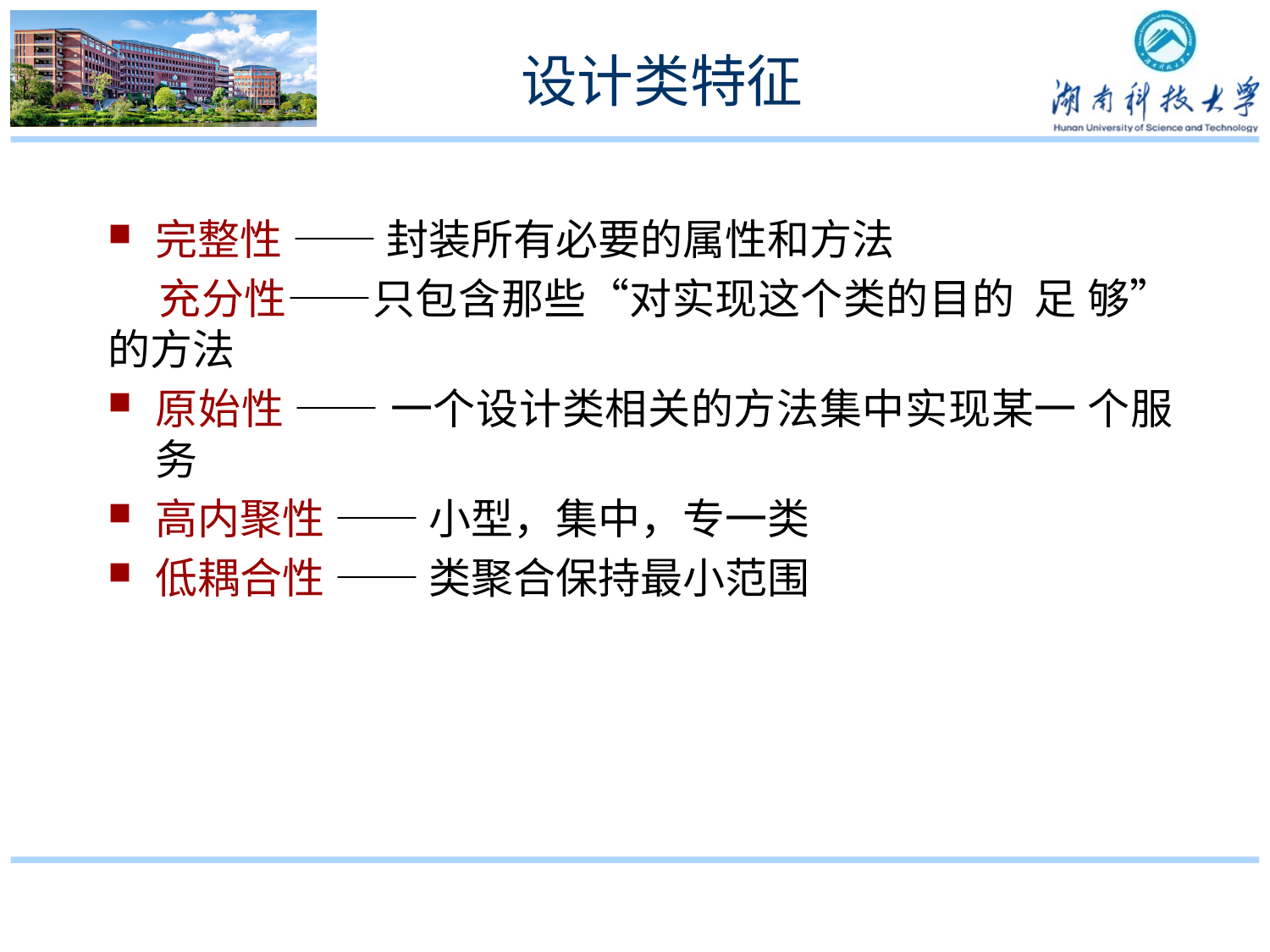

# 设计类特征
完整性 —— 封装所有必要的属性和方法
    充分性——只包含那些“对实现这个类的目的  足 够”的方法
原始性 —— 一个设计类相关的方法集中实现某一 个服务
高内聚性 —— 小型，集中，专一类
低耦合性 —— 类聚合保持最小范围
56